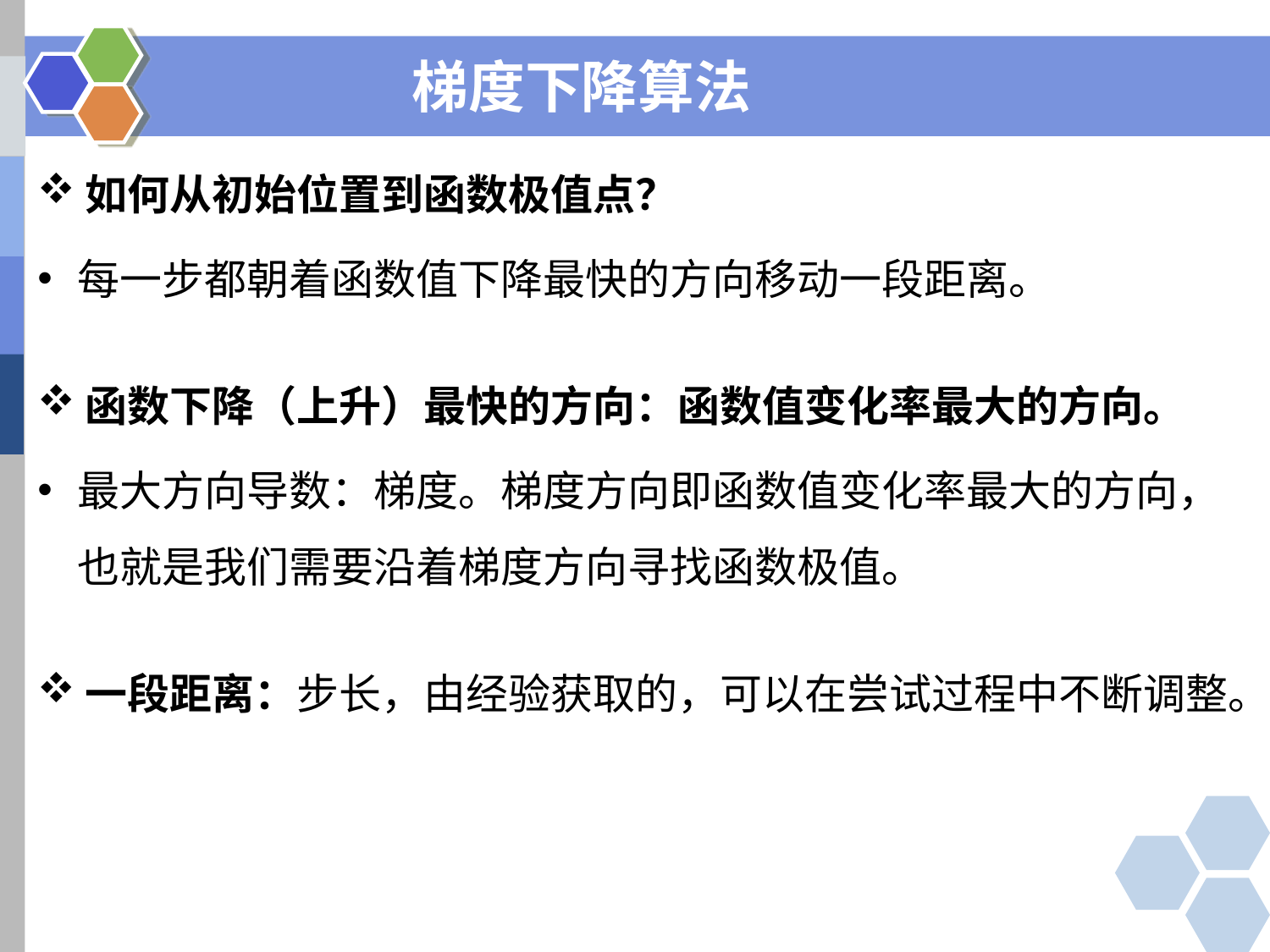

# 梯度下降算法
如何从初始位置到函数极值点？
每一步都朝着函数值下降最快的方向移动一段距离。
函数下降（上升）最快的方向：函数值变化率最大的方向。
最大方向导数：梯度。梯度方向即函数值变化率最大的方向，也就是我们需要沿着梯度方向寻找函数极值。
一段距离：步长，由经验获取的，可以在尝试过程中不断调整。